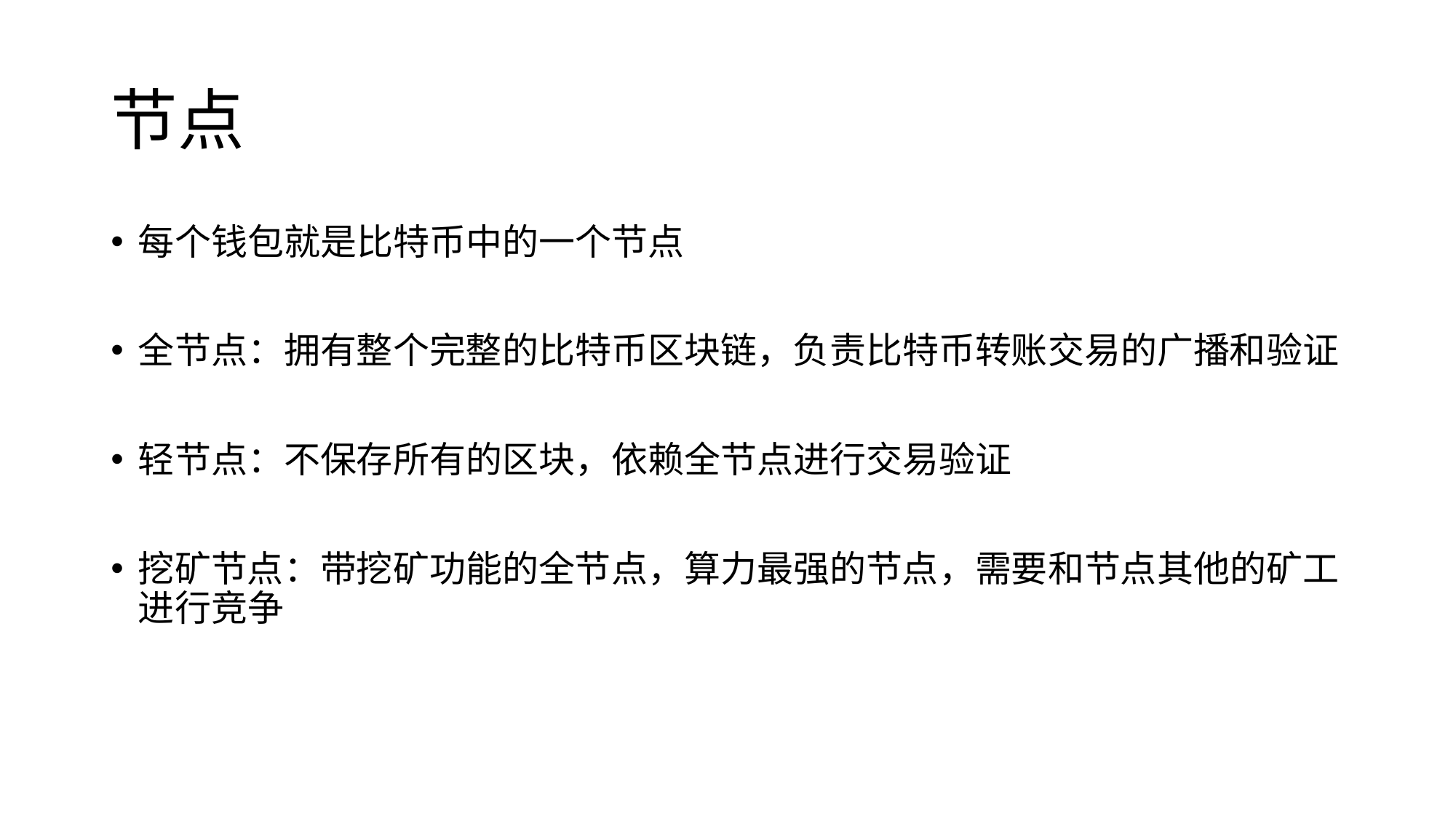

# 节点
每个钱包就是比特币中的一个节点

全节点：拥有整个完整的比特币区块链，负责比特币转账交易的广播和验证

轻节点：不保存所有的区块，依赖全节点进行交易验证

挖矿节点：带挖矿功能的全节点，算力最强的节点，需要和节点其他的矿工进行竞争